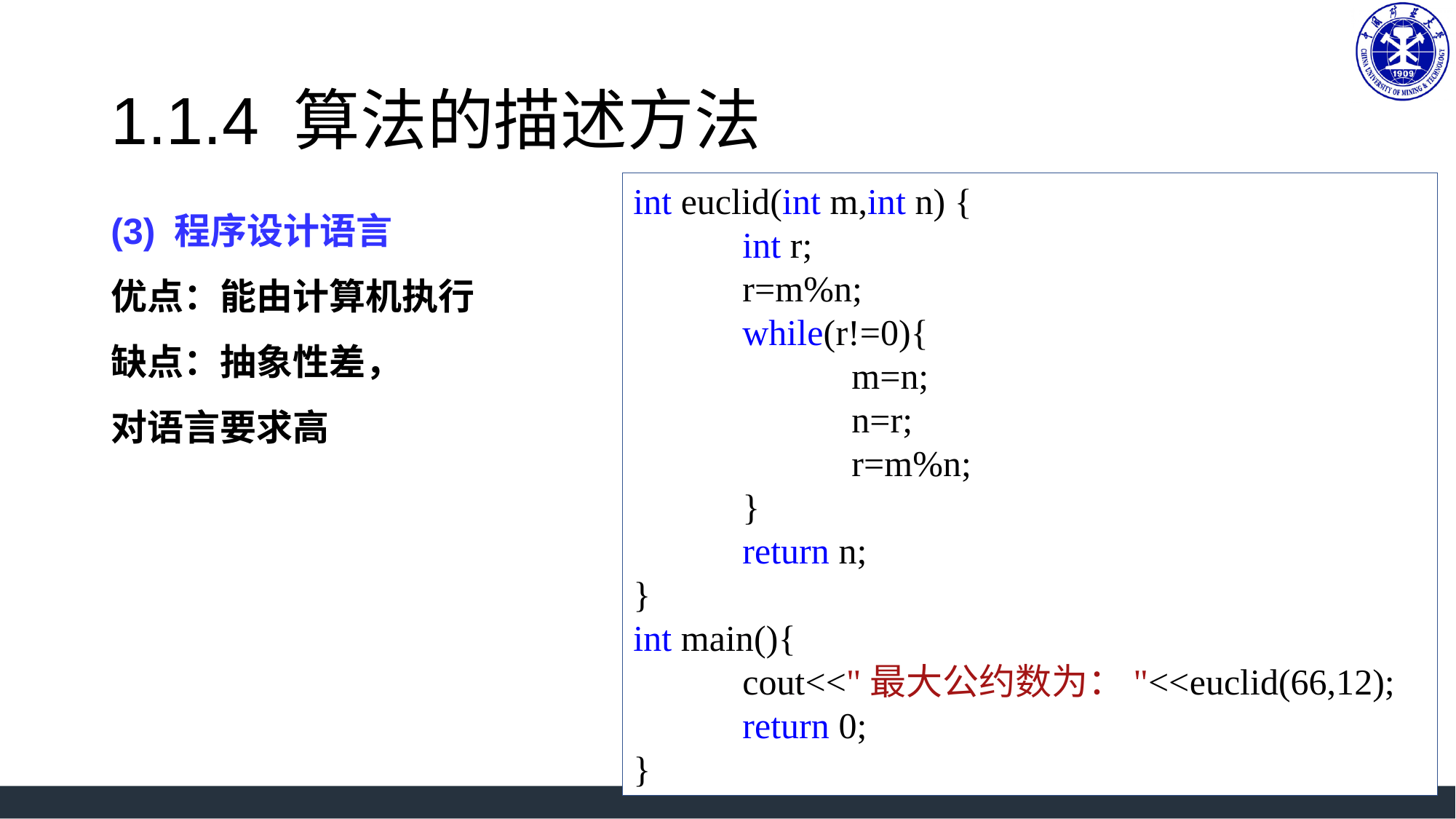

# 1.1.4 算法的描述方法
int euclid(int m,int n) {
	int r;
	r=m%n;
	while(r!=0){
		m=n;
		n=r;
		r=m%n;
	}
	return n;
}
int main(){
	cout<<"最大公约数为："<<euclid(66,12);
	return 0;
}
(3) 程序设计语言
优点：能由计算机执行
缺点：抽象性差，
对语言要求高